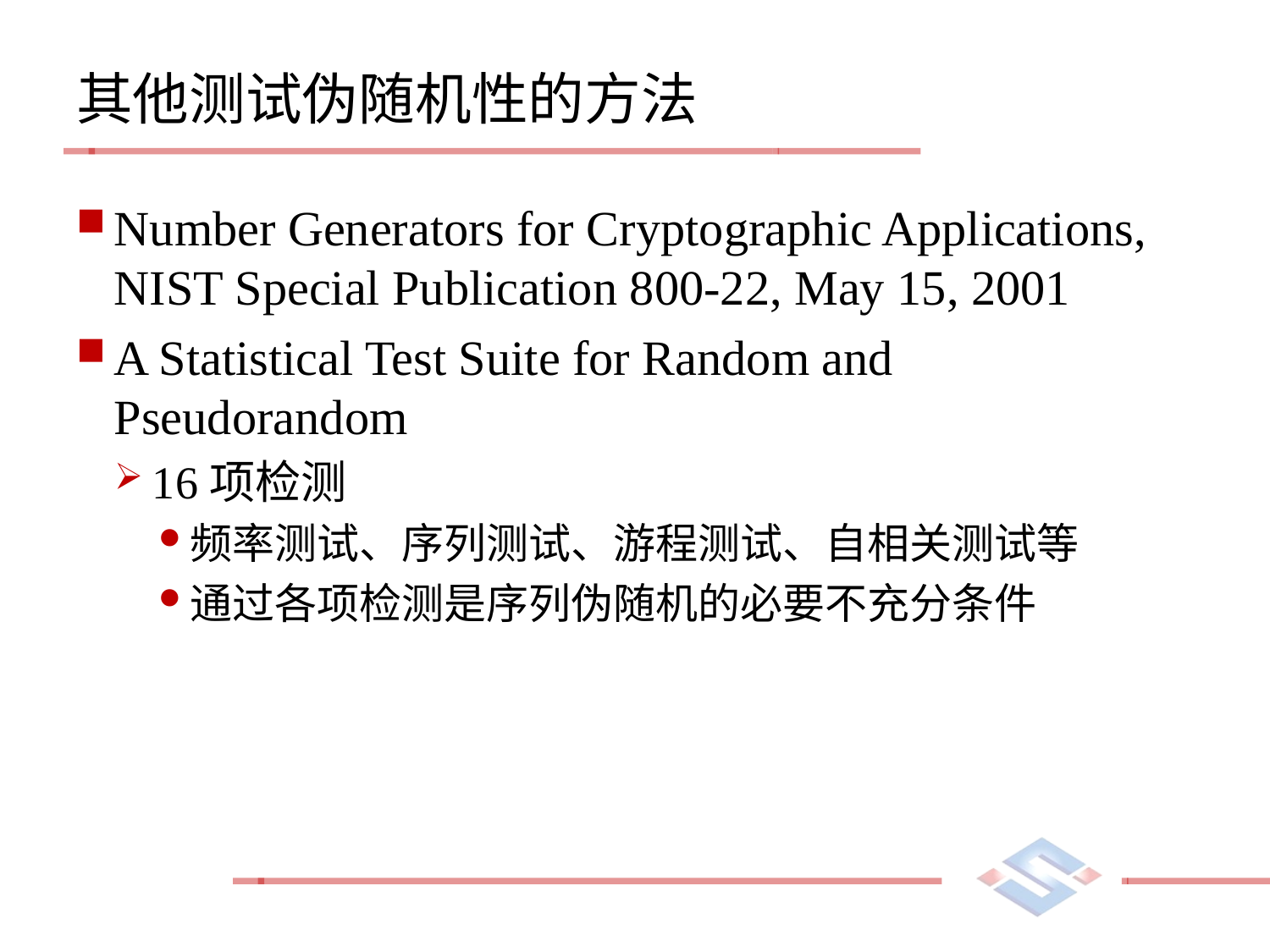

# 其他测试伪随机性的方法
Number Generators for Cryptographic Applications, NIST Special Publication 800-22, May 15, 2001
A Statistical Test Suite for Random and Pseudorandom
16项检测
频率测试、序列测试、游程测试、自相关测试等
通过各项检测是序列伪随机的必要不充分条件